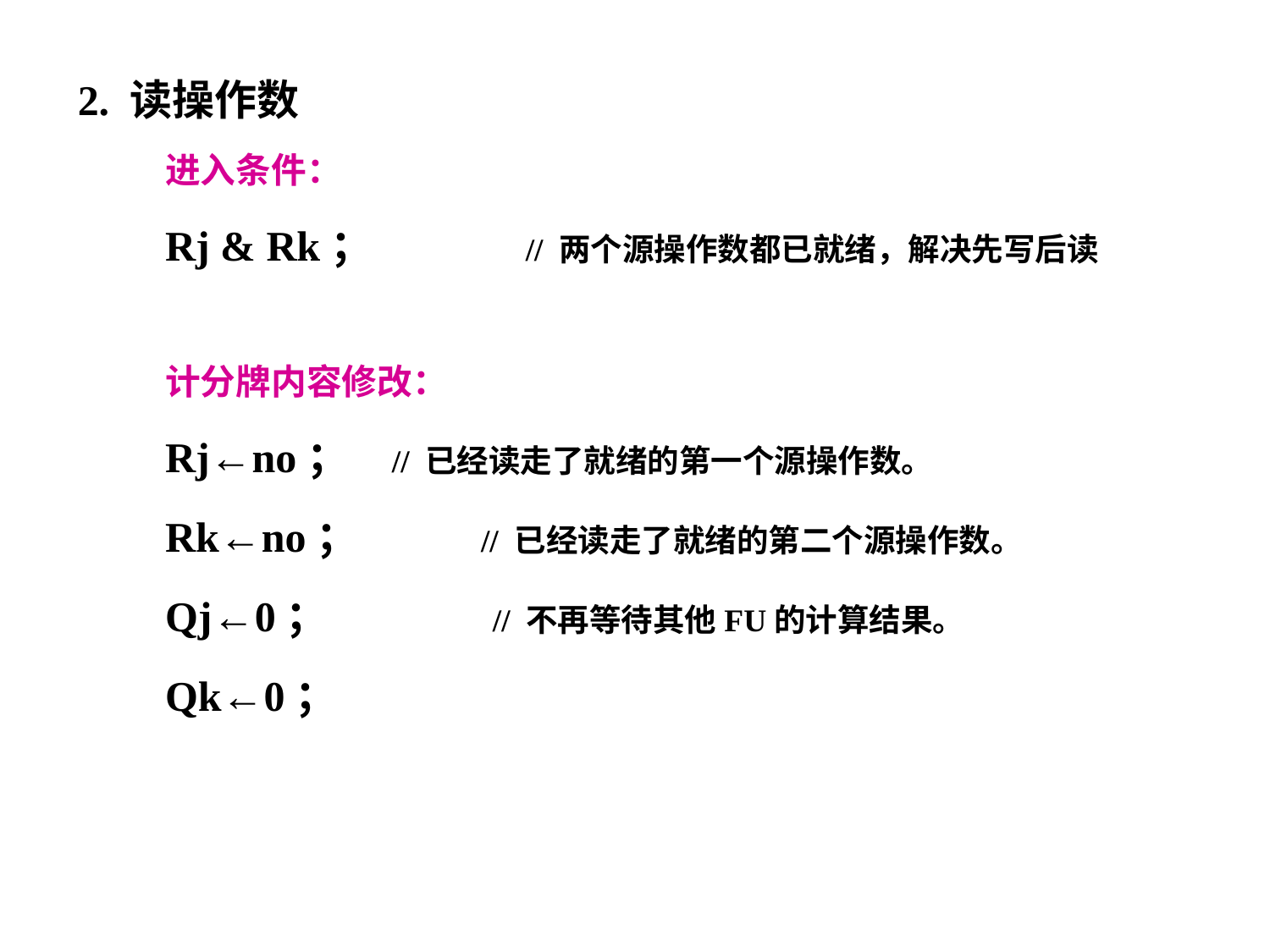

2. 读操作数
进入条件：
Rj & Rk；               // 两个源操作数都已就绪，解决先写后读

计分牌内容修改：
Rj←no；	    // 已经读走了就绪的第一个源操作数。
Rk←no；               // 已经读走了就绪的第二个源操作数。
Qj←0；	                  // 不再等待其他FU的计算结果。
Qk←0；